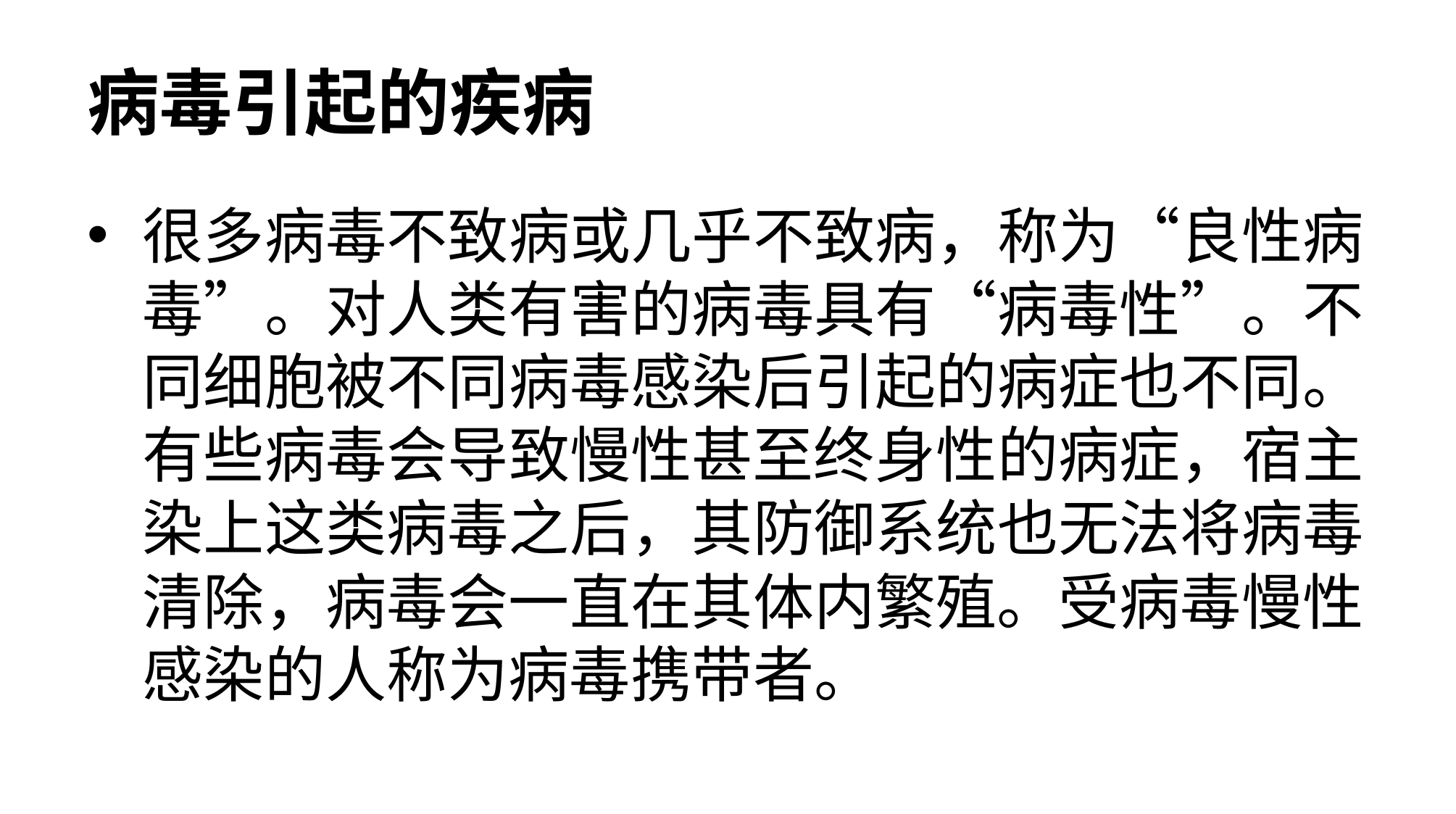

# 病毒引起的疾病
很多病毒不致病或几乎不致病，称为“良性病毒”。对人类有害的病毒具有“病毒性”。不同细胞被不同病毒感染后引起的病症也不同。有些病毒会导致慢性甚至终身性的病症，宿主染上这类病毒之后，其防御系统也无法将病毒清除，病毒会一直在其体内繁殖。受病毒慢性感染的人称为病毒携带者。